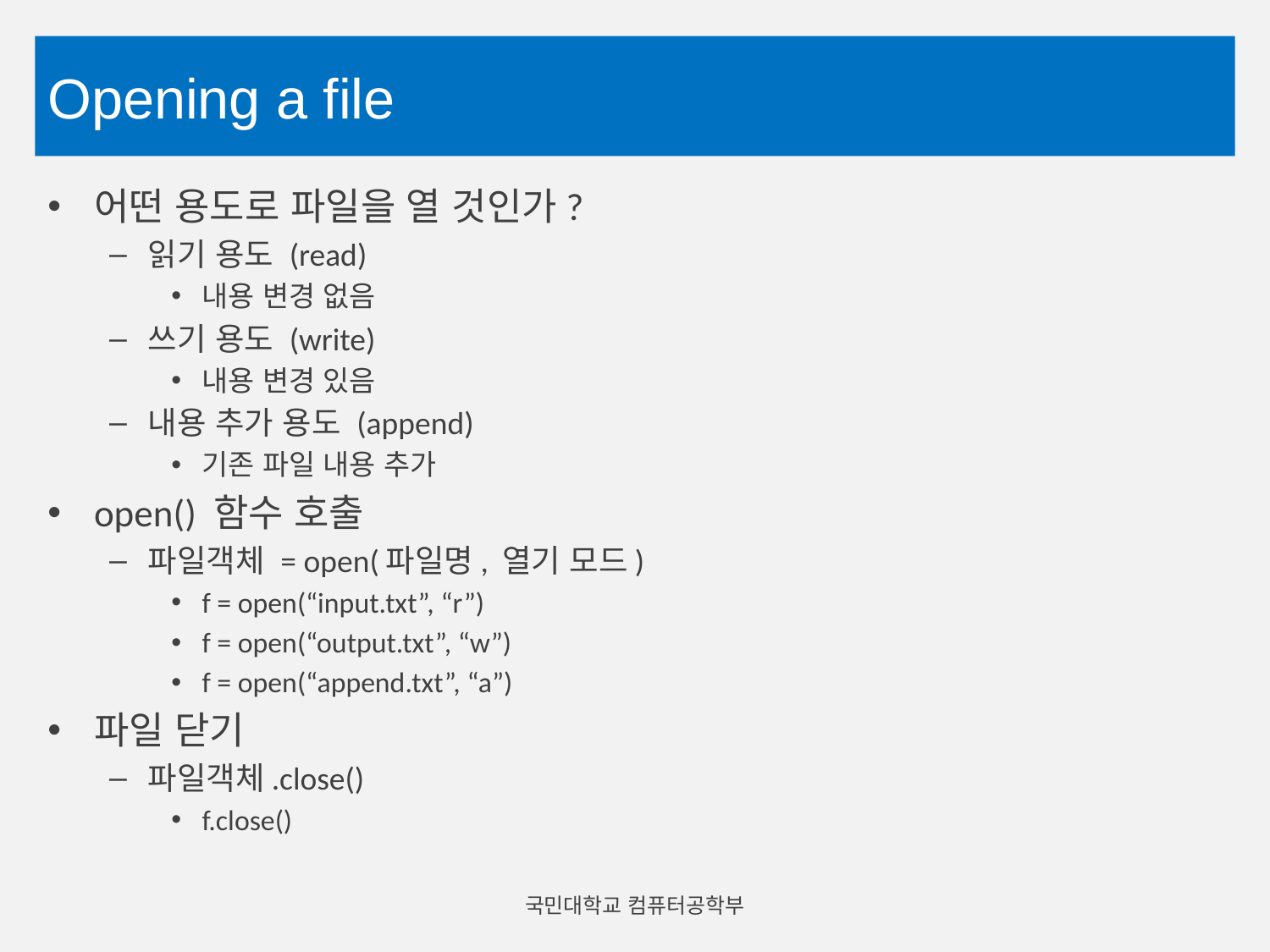

# Opening a file
어떤 용도로 파일을 열 것인가?
읽기 용도 (read)
내용 변경 없음
쓰기 용도 (write)
내용 변경 있음
내용 추가 용도 (append)
기존 파일 내용 추가
open() 함수 호출
파일객체 = open(파일명, 열기 모드)
f = open(“input.txt”, “r”)
f = open(“output.txt”, “w”)
f = open(“append.txt”, “a”)
파일 닫기
파일객체.close()
f.close()
국민대학교 컴퓨터공학부